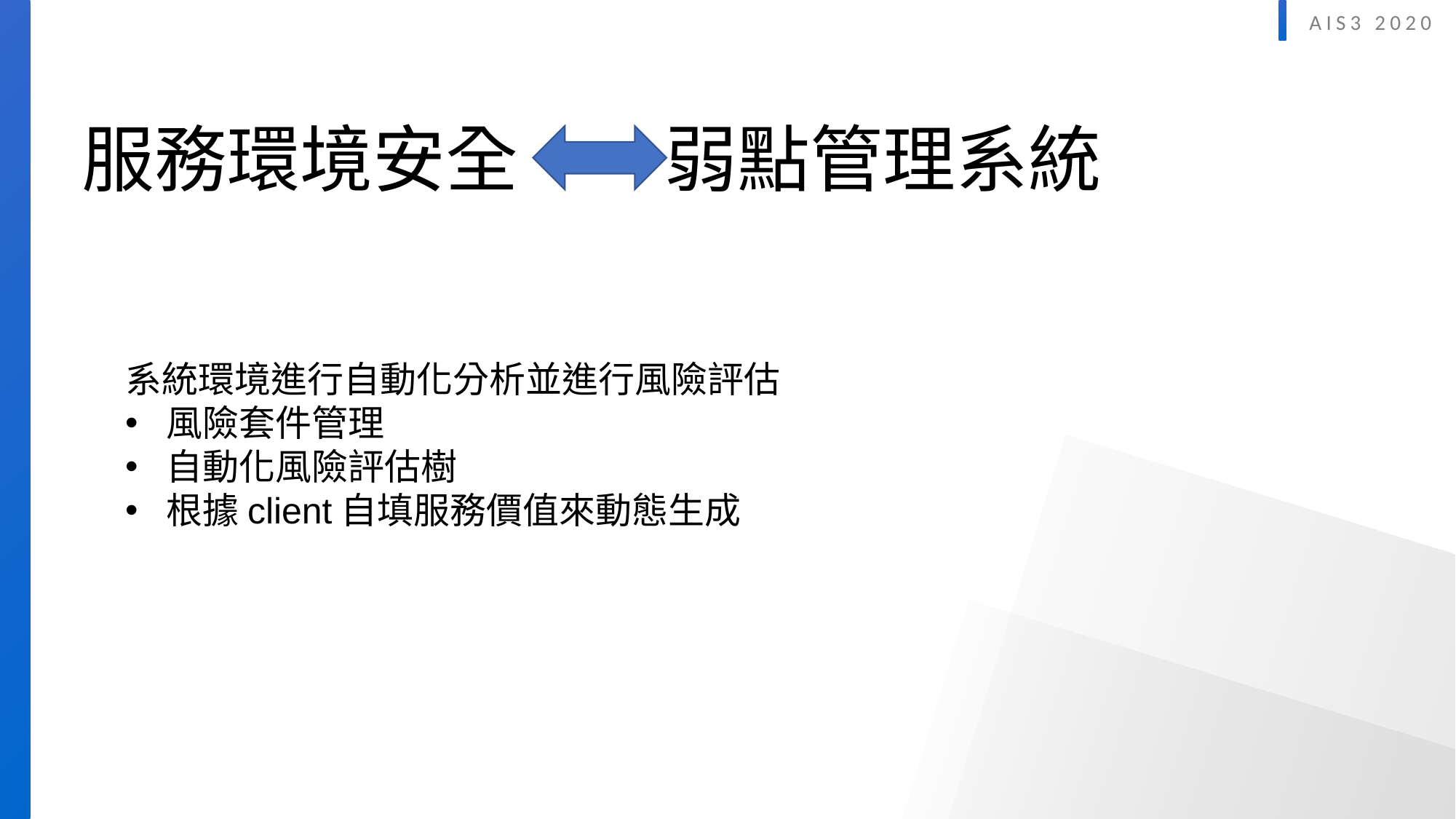

服務環境安全         弱點管理系統

系統環境進行自動化分析並進行風險評估
風險套件管理
自動化風險評估樹
根據client自填服務價值來動態生成